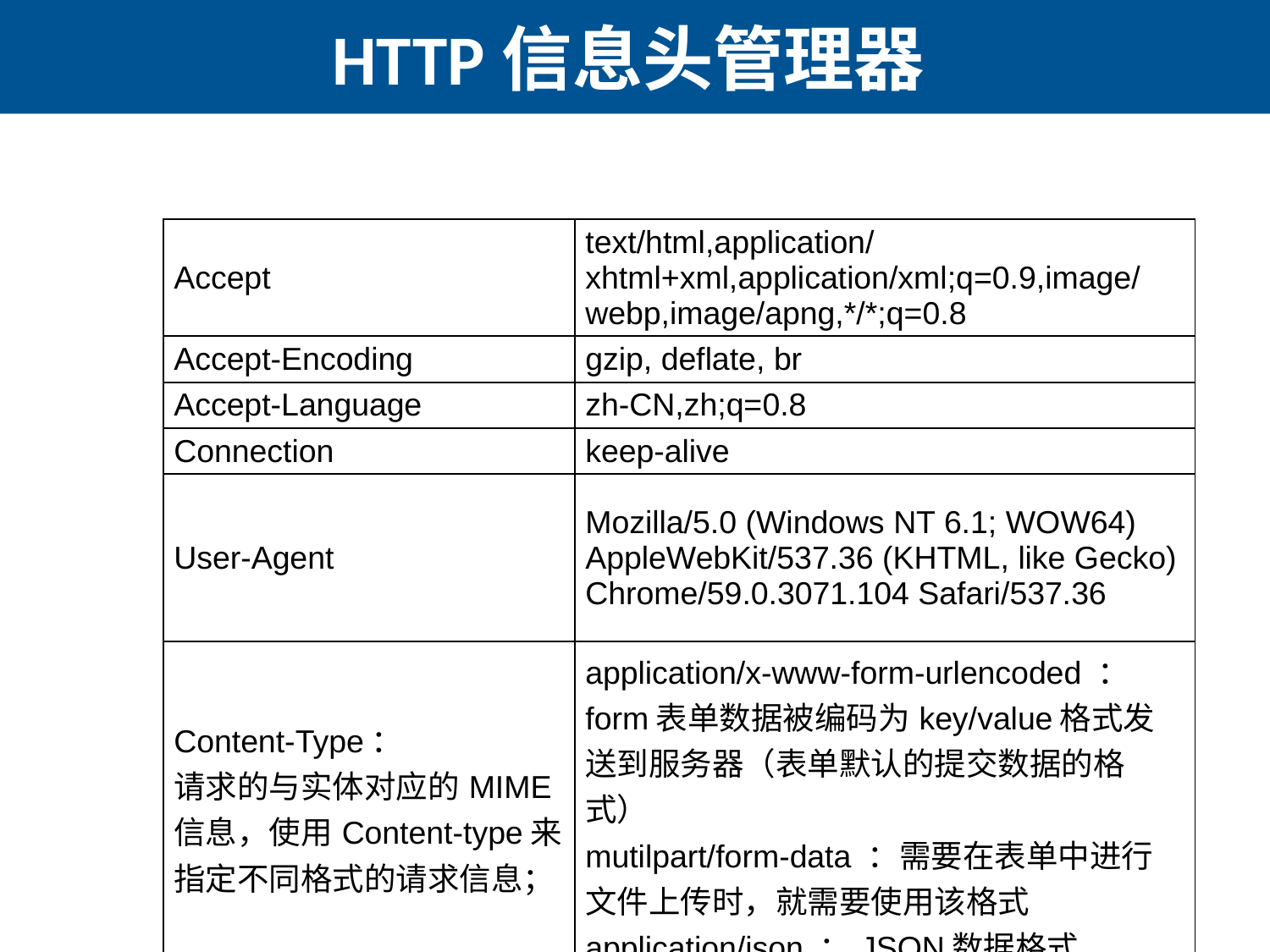

# HTTP信息头管理器
| Accept | text/html,application/xhtml+xml,application/xml;q=0.9,image/webp,image/apng,\*/\*;q=0.8 |
| --- | --- |
| Accept-Encoding | gzip, deflate, br |
| Accept-Language | zh-CN,zh;q=0.8 |
| Connection | keep-alive |
| User-Agent | Mozilla/5.0 (Windows NT 6.1; WOW64) AppleWebKit/537.36 (KHTML, like Gecko) Chrome/59.0.3071.104 Safari/537.36 |
| Content-Type： 请求的与实体对应的MIME信息，使用Content-type来指定不同格式的请求信息； | application/x-www-form-urlencoded ：form表单数据被编码为key/value格式发送到服务器（表单默认的提交数据的格式） mutilpart/form-data ：需要在表单中进行文件上传时，就需要使用该格式 application/json ：JSON数据格式 |